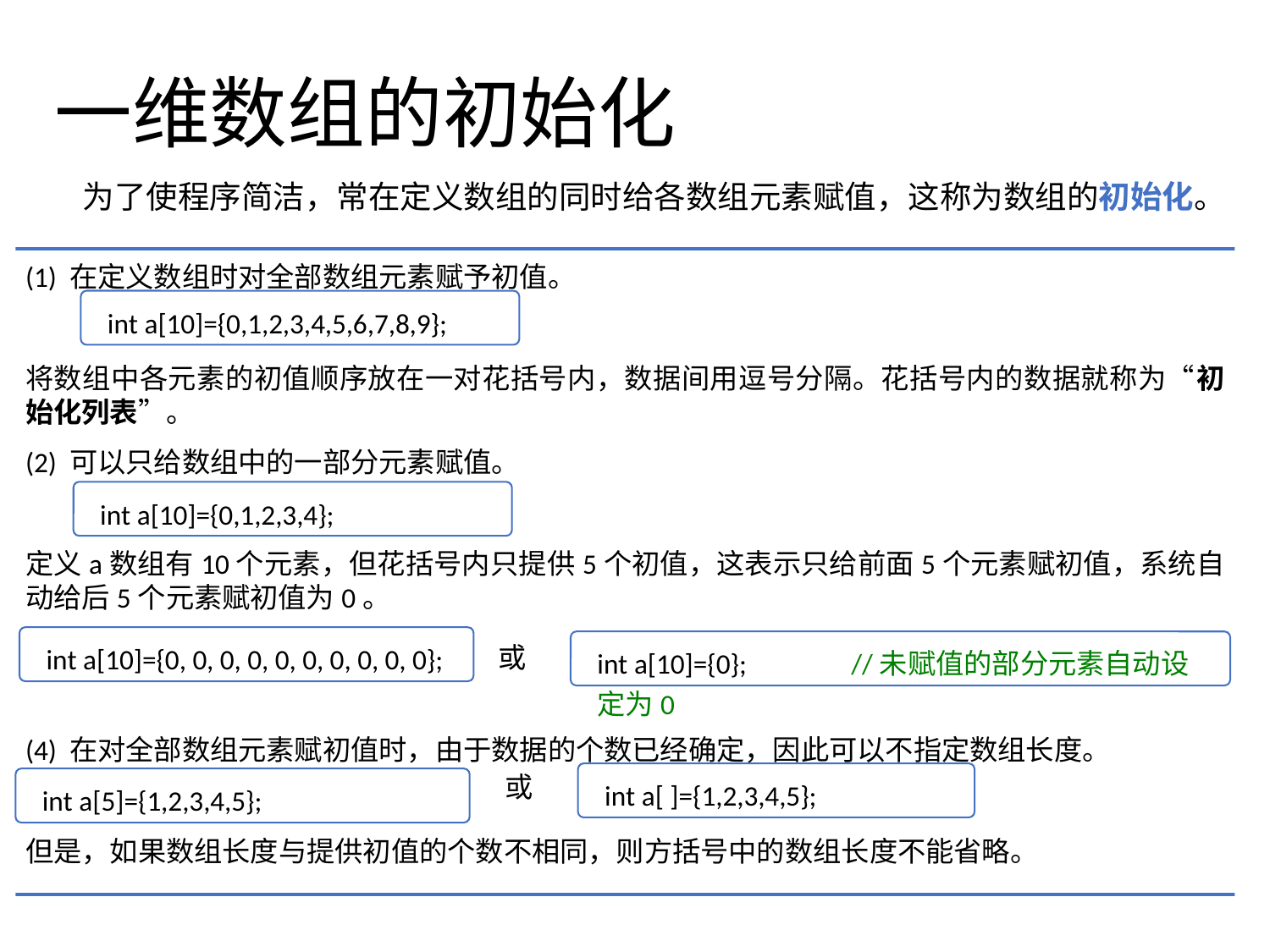

# 一维数组的初始化
为了使程序简洁，常在定义数组的同时给各数组元素赋值，这称为数组的初始化。
(1) 在定义数组时对全部数组元素赋予初值。

将数组中各元素的初值顺序放在一对花括号内，数据间用逗号分隔。花括号内的数据就称为“初始化列表”。
(2) 可以只给数组中的一部分元素赋值。

定义a数组有10个元素，但花括号内只提供5个初值，这表示只给前面5个元素赋初值，系统自动给后5个元素赋初值为0。
(3) 给数组中全部元素赋初值为0。

(4) 在对全部数组元素赋初值时，由于数据的个数已经确定，因此可以不指定数组长度。

但是，如果数组长度与提供初值的个数不相同，则方括号中的数组长度不能省略。
int a[10]={0,1,2,3,4,5,6,7,8,9};
int a[10]={0,1,2,3,4};
int a[10]={0, 0, 0, 0, 0, 0, 0, 0, 0, 0};
int a[10]={0};	//未赋值的部分元素自动设定为0
或
或
int a[ ]={1,2,3,4,5};
int a[5]={1,2,3,4,5};